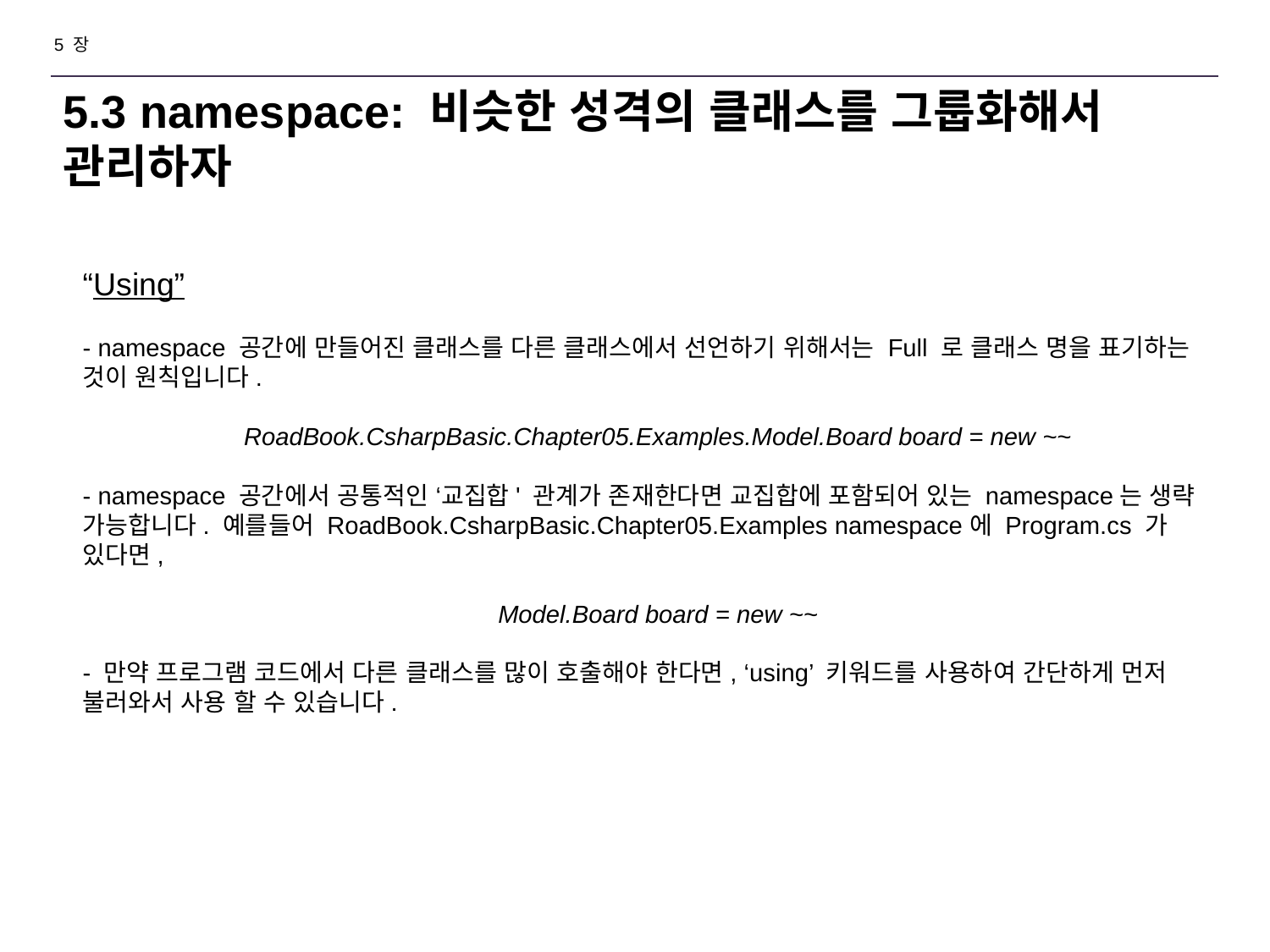

5 장
# 5.3 namespace: 비슷한 성격의 클래스를 그룹화해서 관리하자

“Using”

- namespace 공간에 만들어진 클래스를 다른 클래스에서 선언하기 위해서는 Full 로 클래스 명을 표기하는 것이 원칙입니다.

RoadBook.CsharpBasic.Chapter05.Examples.Model.Board board = new ~~

- namespace 공간에서 공통적인 ‘교집합' 관계가 존재한다면 교집합에 포함되어 있는 namespace는 생략 가능합니다. 예를들어 RoadBook.CsharpBasic.Chapter05.Examples namespace에 Program.cs 가 있다면,

Model.Board board = new ~~

- 만약 프로그램 코드에서 다른 클래스를 많이 호출해야 한다면, ‘using’ 키워드를 사용하여 간단하게 먼저 불러와서 사용 할 수 있습니다.